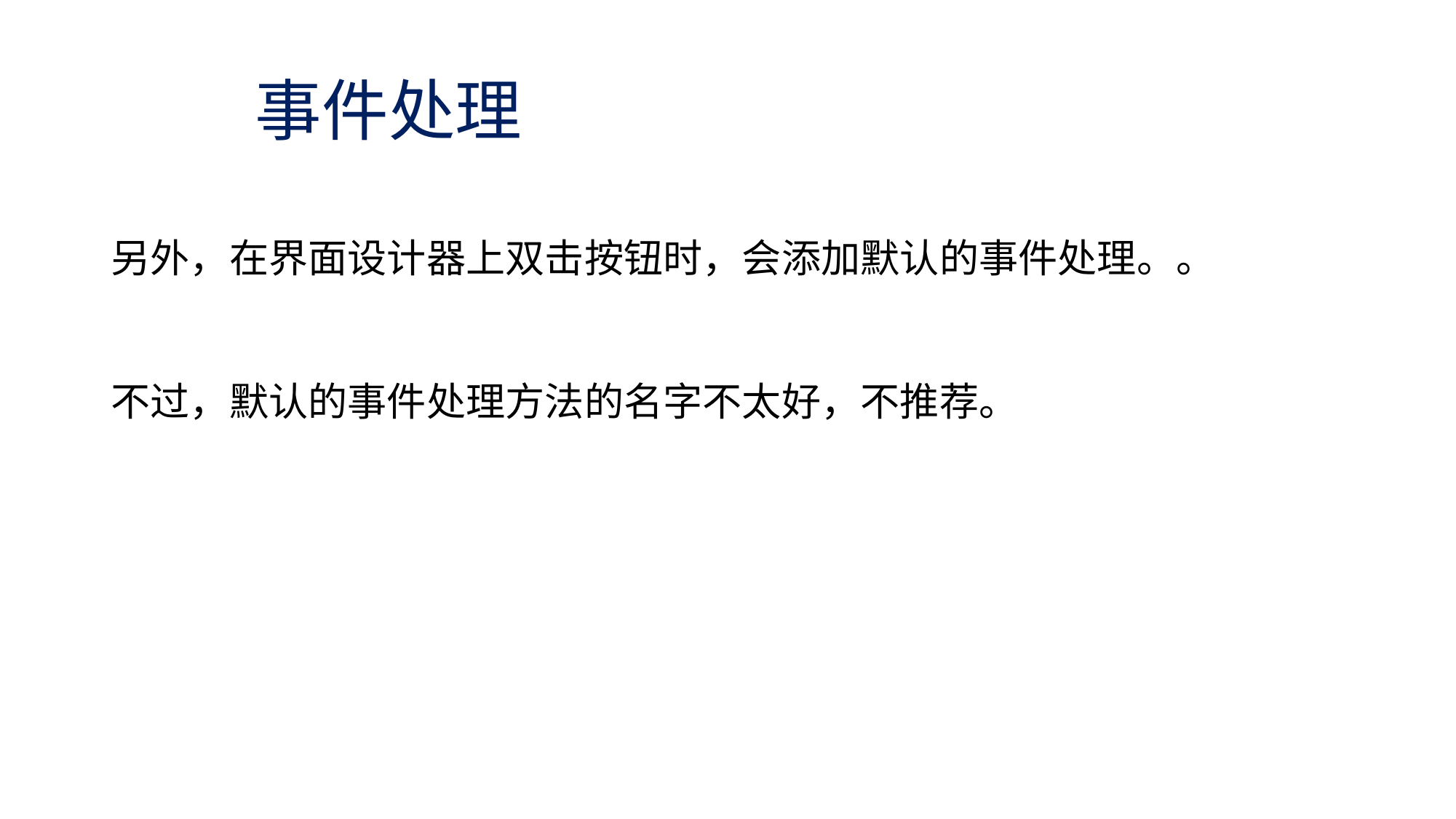

# 事件处理
另外，在界面设计器上双击按钮时，会添加默认的事件处理。。

不过，默认的事件处理方法的名字不太好，不推荐。